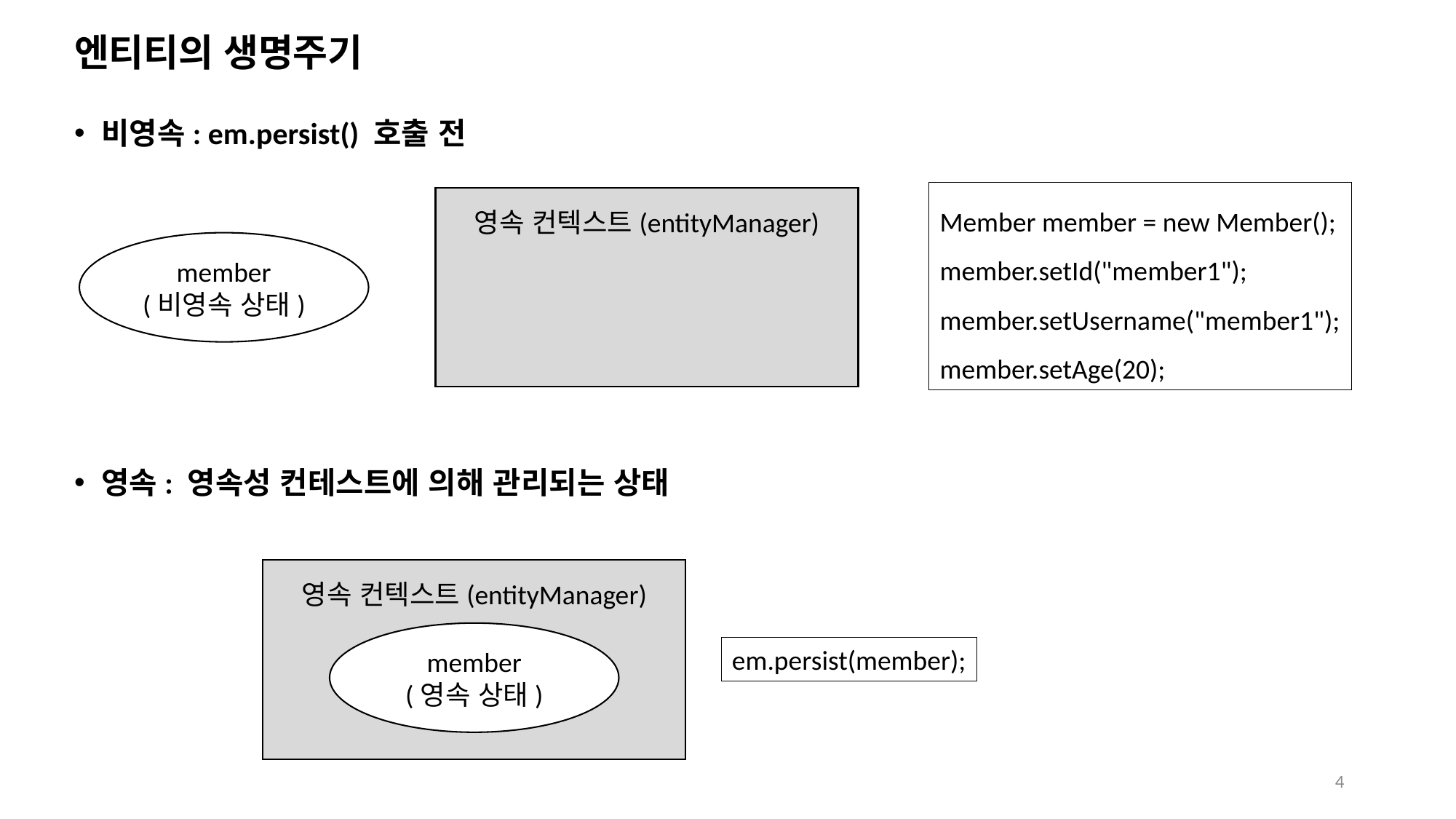

# 엔티티의 생명주기
비영속: em.persist() 호출 전

영속: 영속성 컨테스트에 의해 관리되는 상태
Member member = new Member();
member.setId("member1");
member.setUsername("member1");
member.setAge(20);
영속 컨텍스트(entityManager)

member
(비영속 상태)
영속 컨텍스트(entityManager)

member
(영속 상태)
em.persist(member);
4